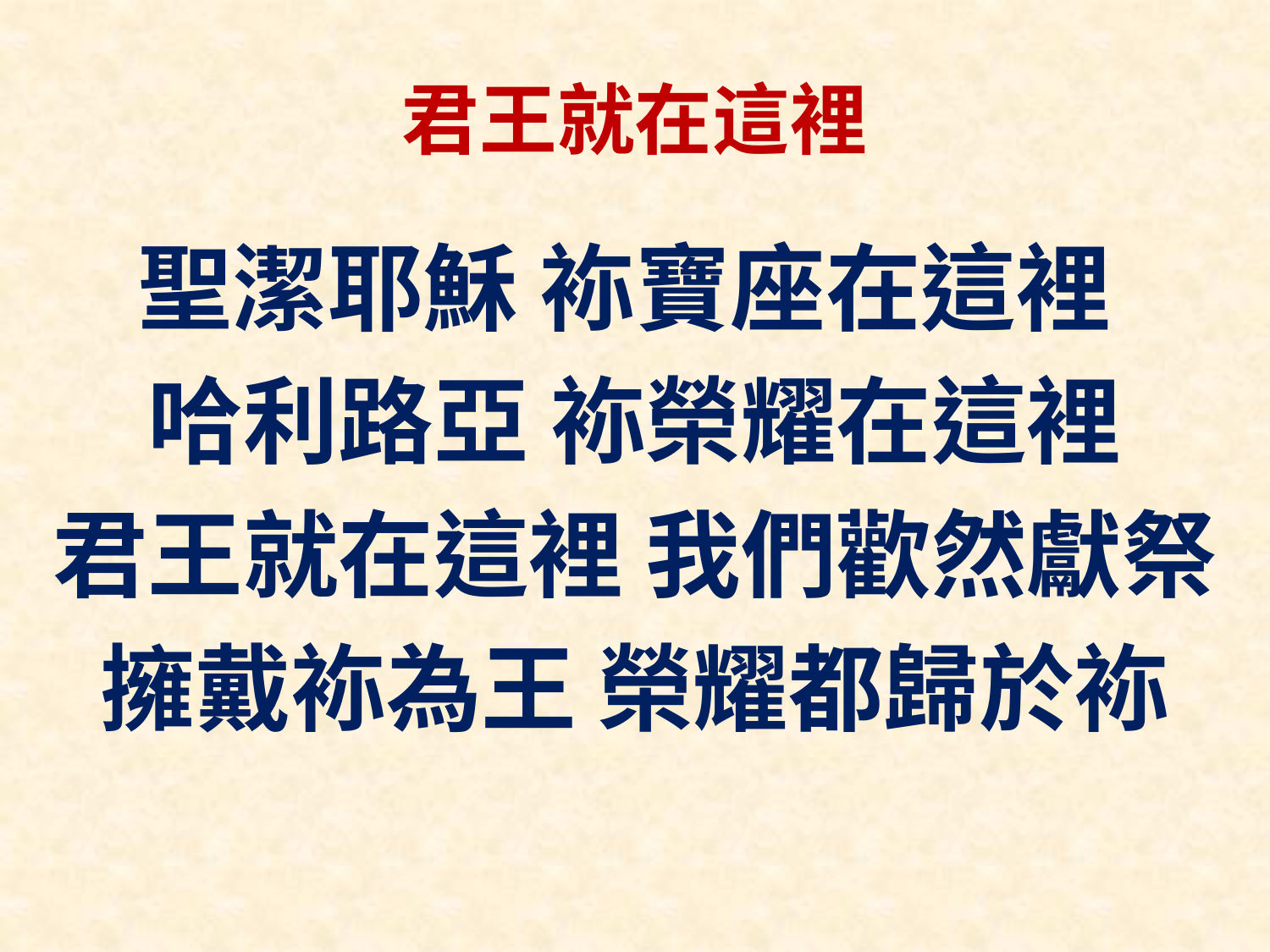

# 君王就在這裡
聖潔耶穌 袮寶座在這裡
哈利路亞 袮榮耀在這裡
君王就在這裡 我們歡然獻祭
擁戴袮為王 榮耀都歸於袮